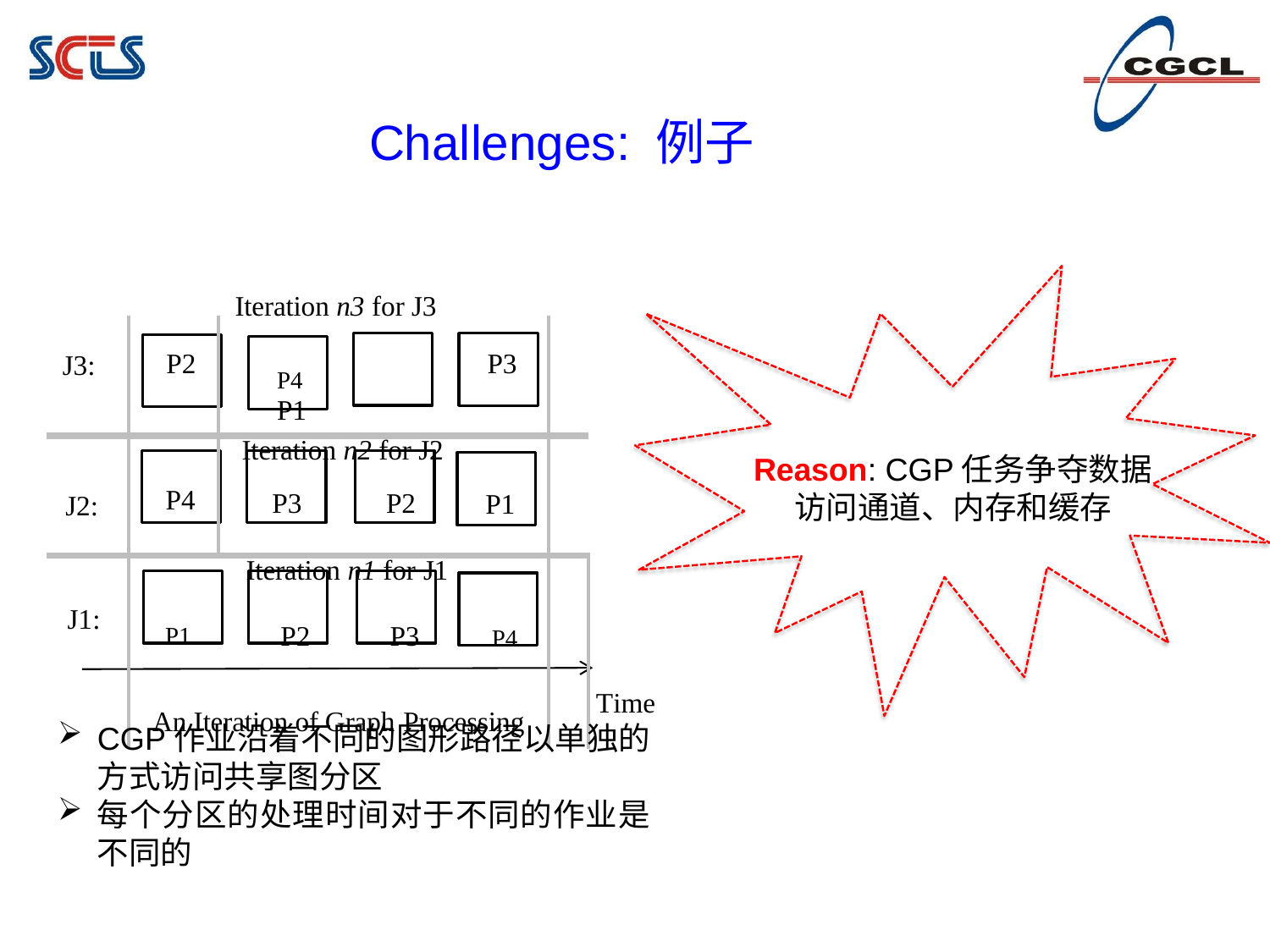

# Challenges: 例子

Iteration n3 for J3
| J3: | P2 | P4 P1 | P3 |  |
| --- | --- | --- | --- | --- |
| J2: | P4 | Iteration n2 for J2 P3 P2 | P1 |  |
| J1: | Iteration n1 for J1 P1 P2 P3 P4 An Iteration of Graph Processing |  |  |  |

Reason: CGP任务争夺数据访问通道、内存和缓存

Time
CGP作业沿着不同的图形路径以单独的方式访问共享图分区
每个分区的处理时间对于不同的作业是不同的